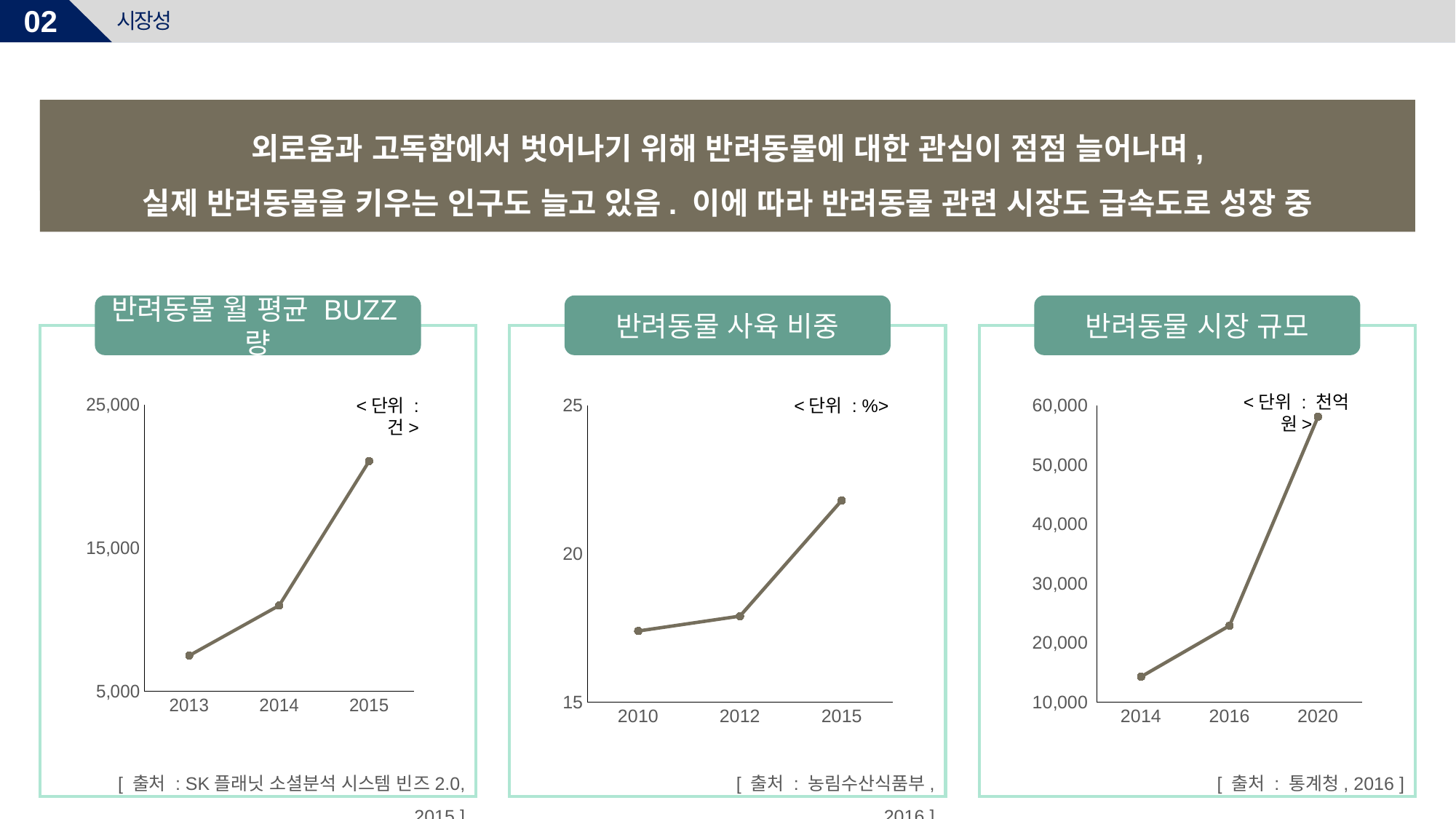

02

시장성
외로움과 고독함에서 벗어나기 위해 반려동물에 대한 관심이 점점 늘어나며,
실제 반려동물을 키우는 인구도 늘고 있음. 이에 따라 반려동물 관련 시장도 급속도로 성장 중
1인 가구 및 고령화, 핵가족화가 가속되면서 외로움과 고독함을 호소하는 사람들이 점점 많아지고 있다.
반려동물 월 평균 BUZZ량

[ 출처 : SK플래닛 소셜분석 시스템 빈즈2.0, 2015 ]
반려동물 사육 비중

[ 출처 : 농림수산식품부, 2016 ]
반려동물 시장 규모

[ 출처 : 통계청, 2016 ]
<단위 : 천억 원>

### Chart

| Category | 계열 1 |
|---|---|
| 2014 | 14300.0 |
| 2016 | 22900.0 |
| 2020 | 58100.0 |
<단위 : %>

### Chart

| Category | 계열 1 |
|---|---|
| 2010 | 17.4 |
| 2012 | 17.9 |
| 2015 | 21.8 |

### Chart

| Category | 계열 1 |
|---|---|
| 2013 | 7493.0 |
| 2014 | 10990.0 |
| 2015 | 21068.0 |
<단위 : 건>